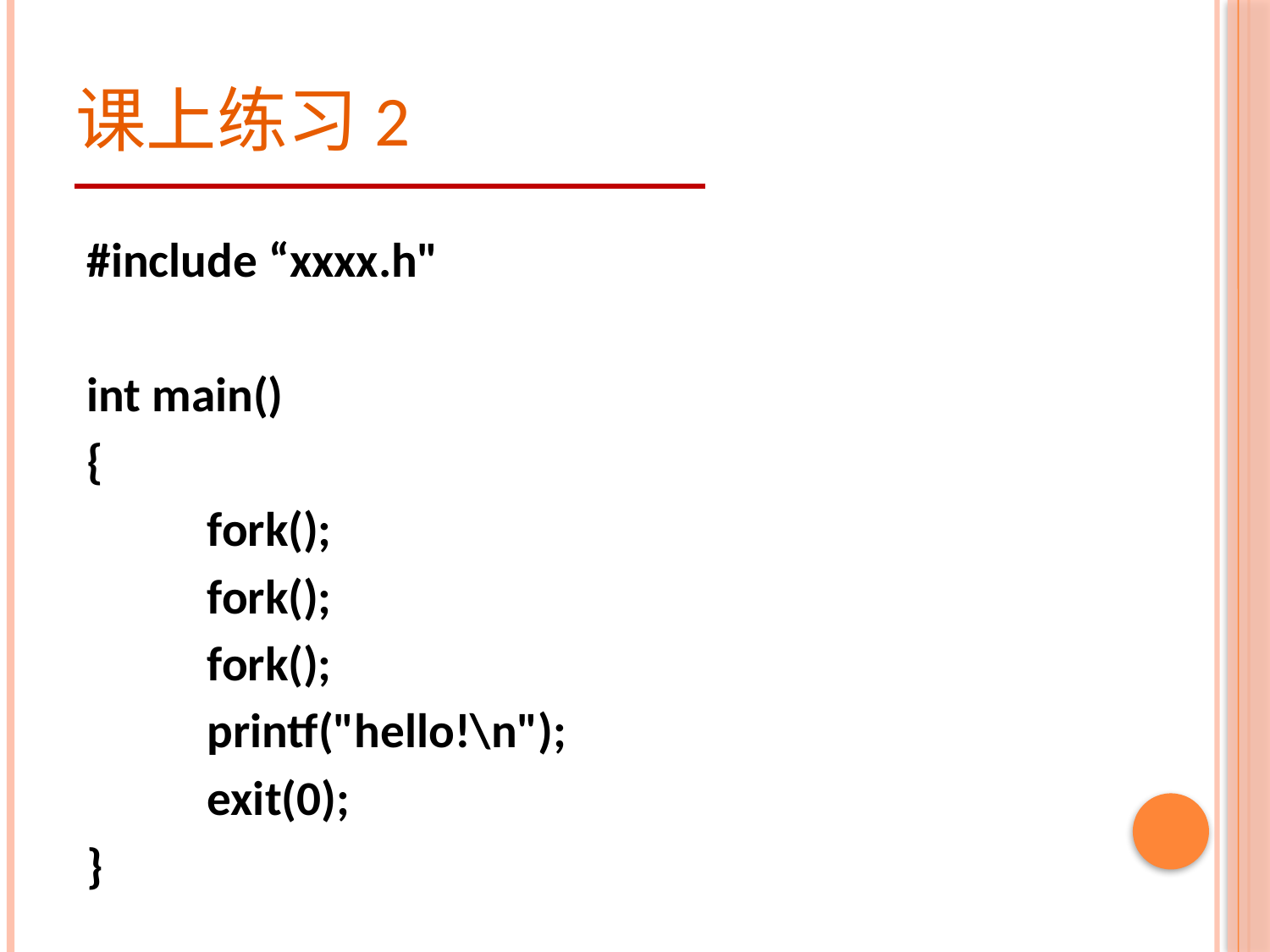

# 课上练习2
 #include “xxxx.h"

 int main()
 {
 	  fork();
 	  fork();
 	  fork();
 	  printf("hello!\n");
 	  exit(0);
 }